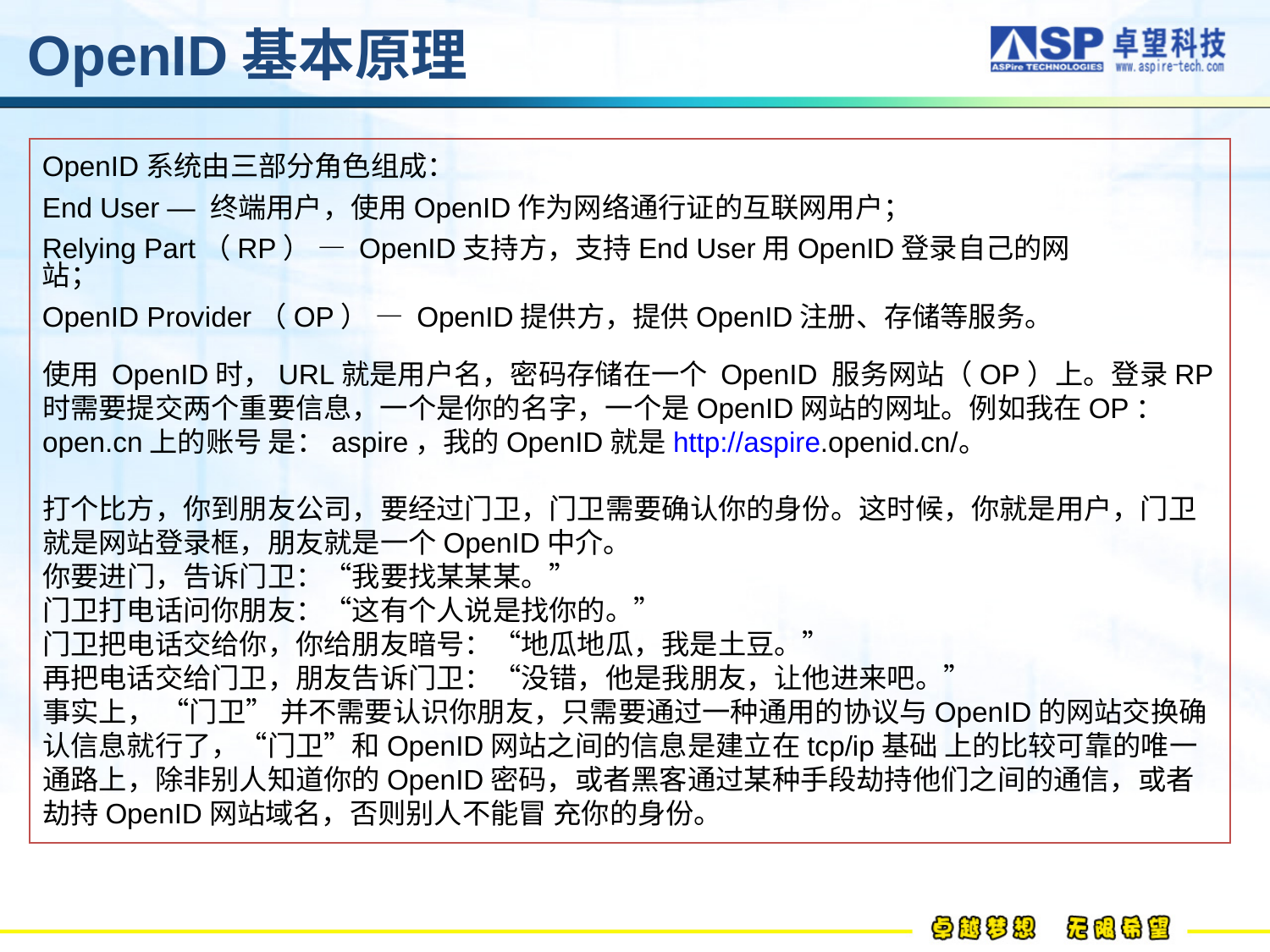

# OpenID基本原理

OpenID系统由三部分角色组成：
End User — 终端用户，使用OpenID作为网络通行证的互联网用户；
Relying Part（RP） — OpenID支持方，支持End User用OpenID登录自己的网站；
OpenID Provider（OP） — OpenID提供方，提供OpenID注册、存储等服务。
使用 OpenID时，URL就是用户名，密码存储在一个 OpenID 服务网站（OP）上。登录RP时需要提交两个重要信息，一个是你的名字，一个是OpenID网站的网址。例如我在OP：open.cn上的账号 是：aspire，我的OpenID就是http://aspire.openid.cn/。

打个比方，你到朋友公司，要经过门卫，门卫需要确认你的身份。这时候，你就是用户，门卫就是网站登录框，朋友就是一个OpenID中介。
你要进门，告诉门卫：“我要找某某某。”
门卫打电话问你朋友：“这有个人说是找你的。”
门卫把电话交给你，你给朋友暗号：“地瓜地瓜，我是土豆。”
再把电话交给门卫，朋友告诉门卫：“没错，他是我朋友，让他进来吧。”
事实上， “门卫” 并不需要认识你朋友，只需要通过一种通用的协议与OpenID的网站交换确认信息就行了，“门卫”和OpenID网站之间的信息是建立在tcp/ip基础 上的比较可靠的唯一通路上，除非别人知道你的OpenID密码，或者黑客通过某种手段劫持他们之间的通信，或者劫持OpenID网站域名，否则别人不能冒 充你的身份。